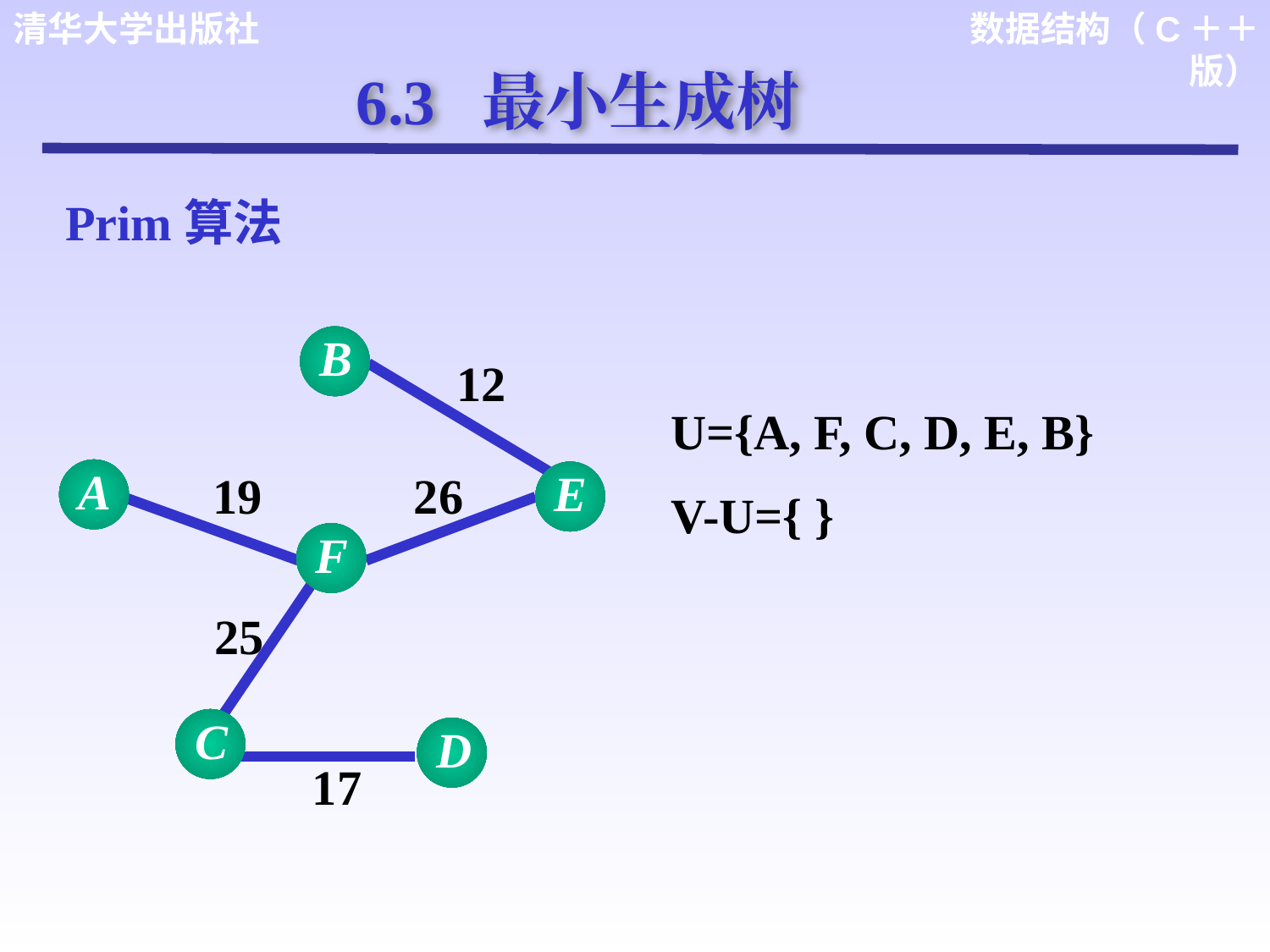

6.3  最小生成树
Prim算法
B

12
U={A, F, C, D, E, B}
V-U={ }
A

E

19
26
F

25
C

D

17